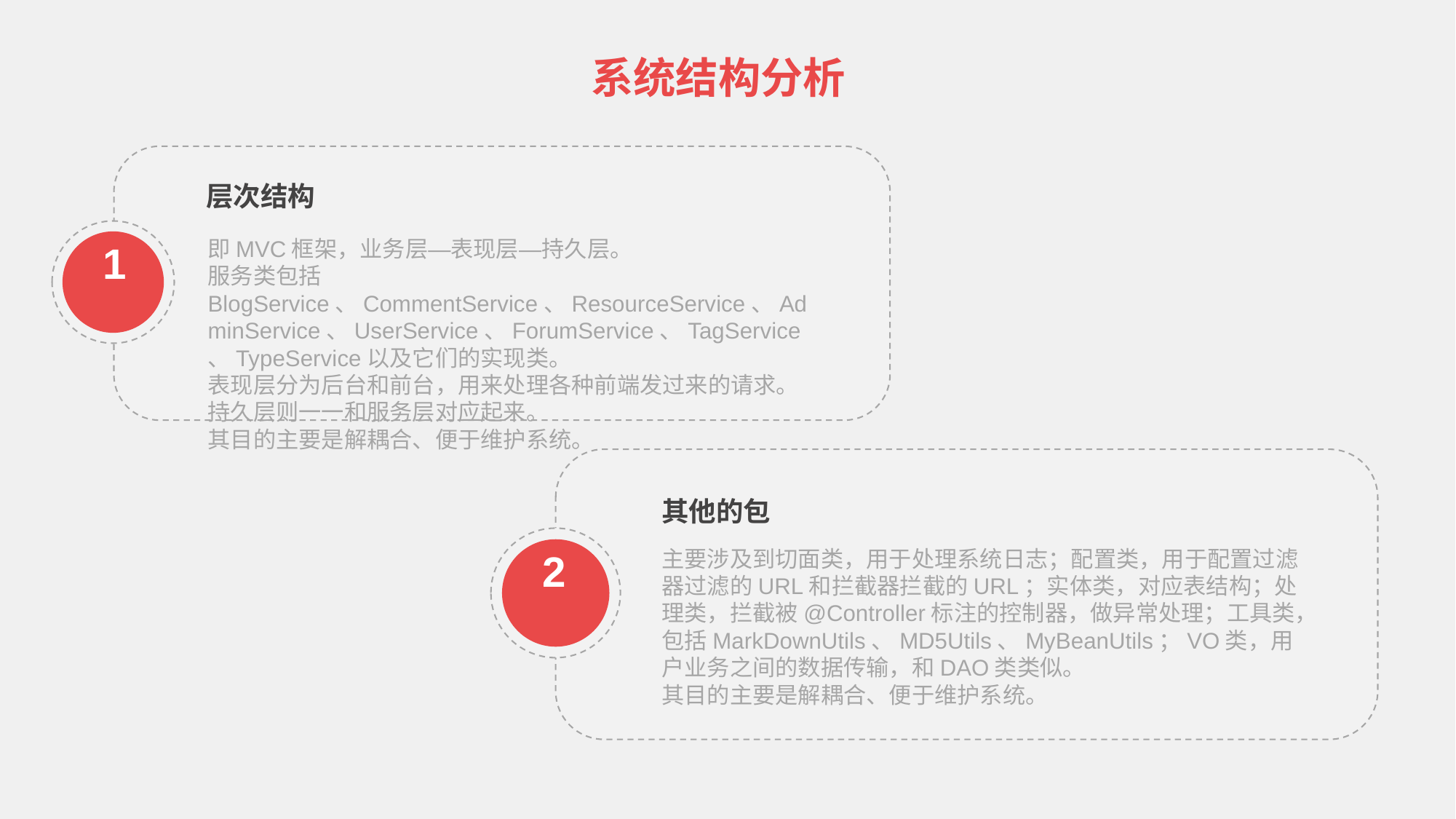

系统结构分析

层次结构
即MVC框架，业务层—表现层—持久层。
服务类包括BlogService、CommentService、ResourceService、AdminService、UserService、ForumService、TagService、TypeService以及它们的实现类。
表现层分为后台和前台，用来处理各种前端发过来的请求。
持久层则一一和服务层对应起来。
其目的主要是解耦合、便于维护系统。

1

其他的包
主要涉及到切面类，用于处理系统日志；配置类，用于配置过滤器过滤的URL和拦截器拦截的URL；实体类，对应表结构；处理类，拦截被@Controller标注的控制器，做异常处理；工具类，包括MarkDownUtils、MD5Utils、MyBeanUtils；VO类，用户业务之间的数据传输，和DAO类类似。
其目的主要是解耦合、便于维护系统。

2